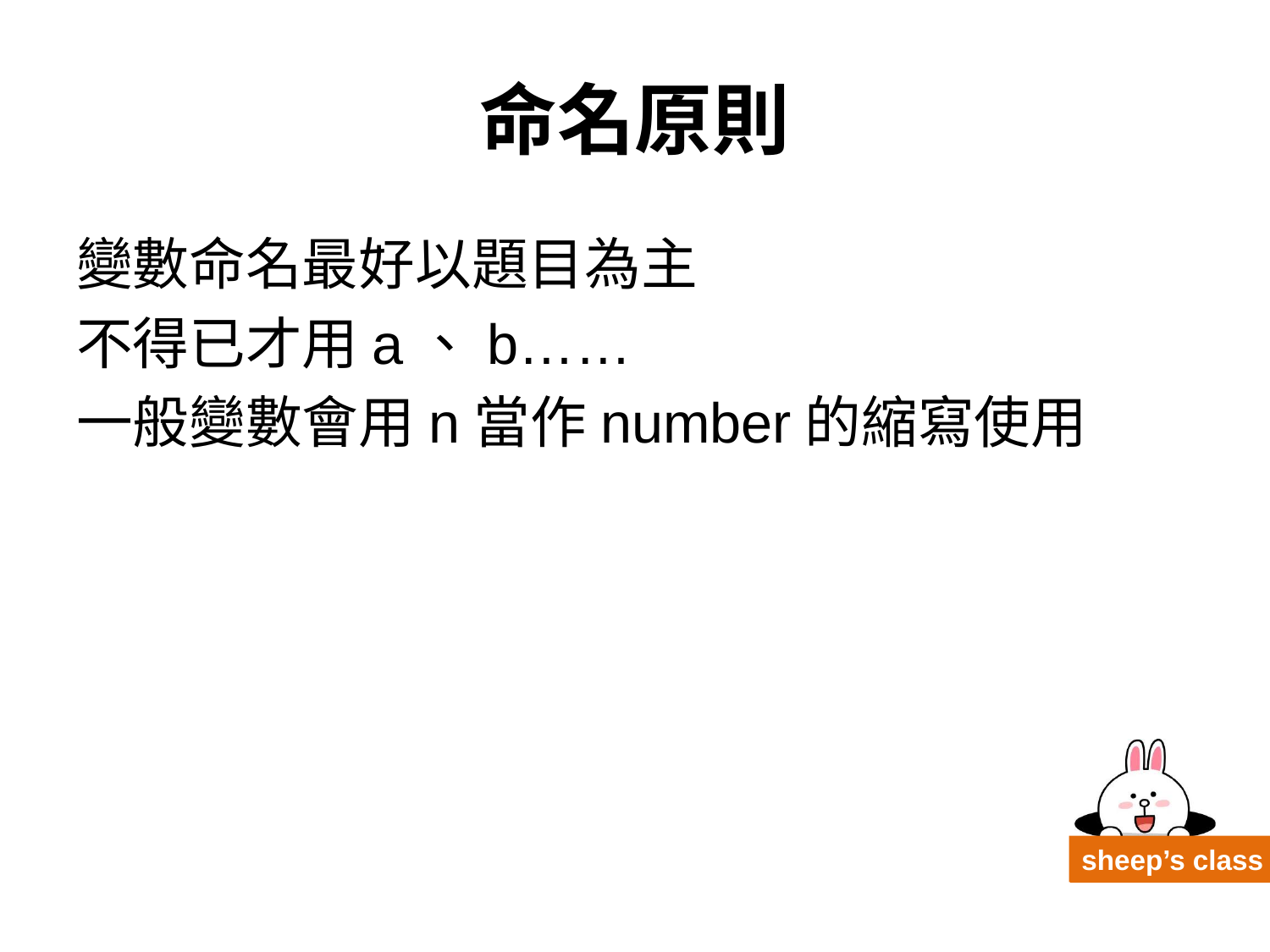

# 命名原則
變數命名最好以題目為主
不得已才用a、b……
一般變數會用n當作number的縮寫使用